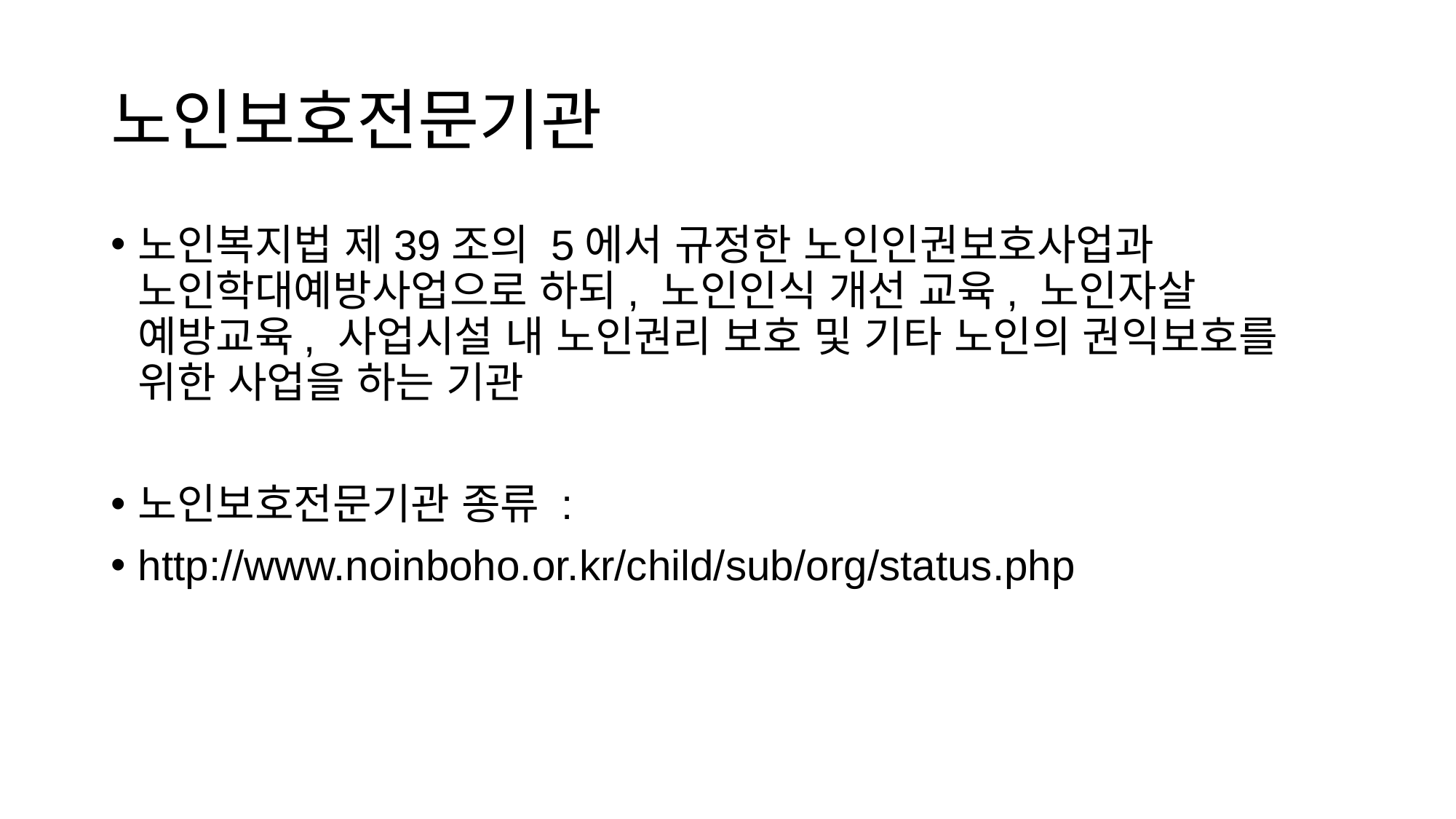

# 노인보호전문기관
노인복지법 제39조의 5에서 규정한 노인인권보호사업과 노인학대예방사업으로 하되, 노인인식 개선 교육, 노인자살 예방교육, 사업시설 내 노인권리 보호 및 기타 노인의 권익보호를 위한 사업을 하는 기관

노인보호전문기관 종류 :
http://www.noinboho.or.kr/child/sub/org/status.php